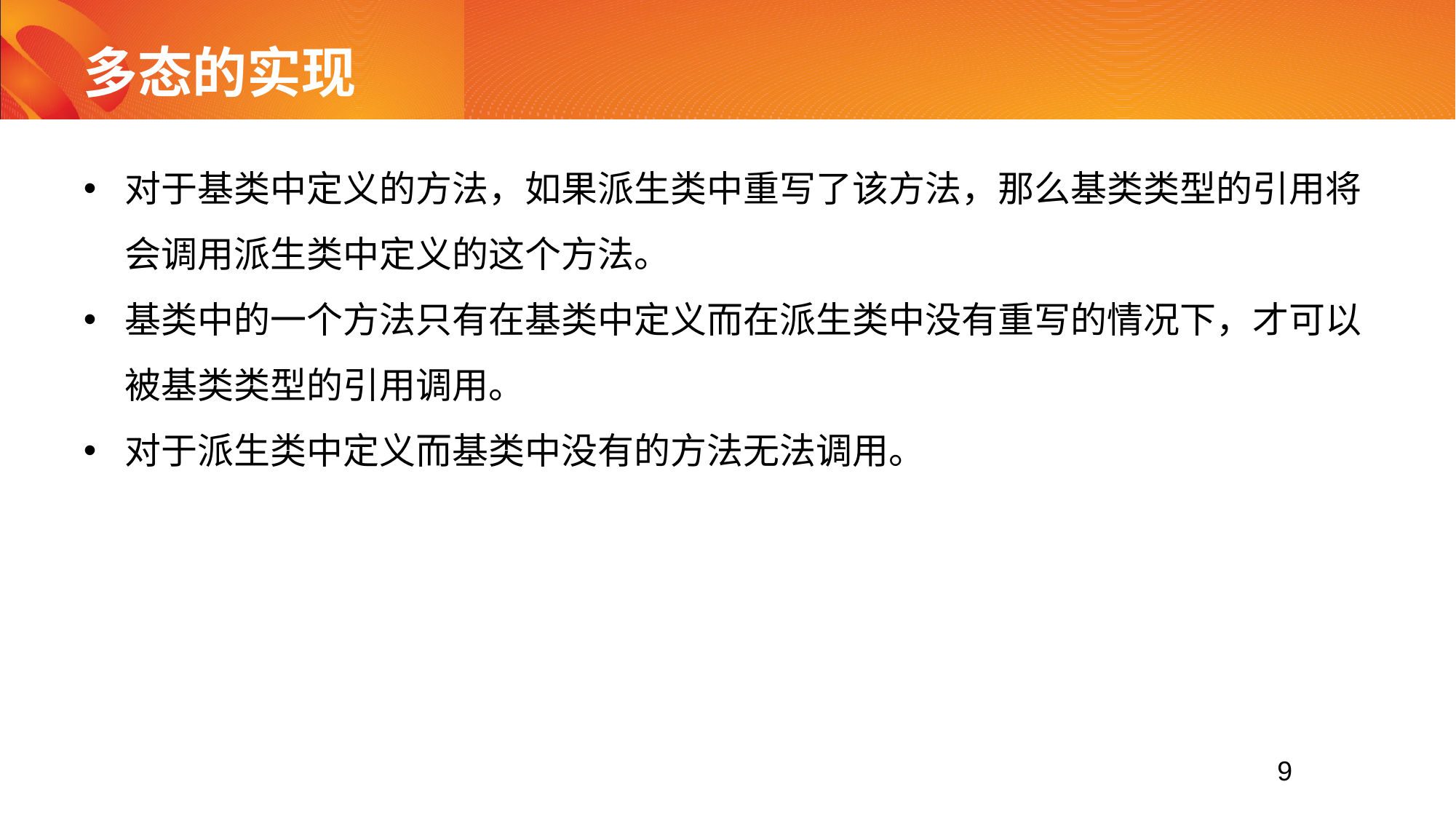

# 多态的实现
对于基类中定义的方法，如果派生类中重写了该方法，那么基类类型的引用将会调用派生类中定义的这个方法。
基类中的一个方法只有在基类中定义而在派生类中没有重写的情况下，才可以被基类类型的引用调用。
对于派生类中定义而基类中没有的方法无法调用。